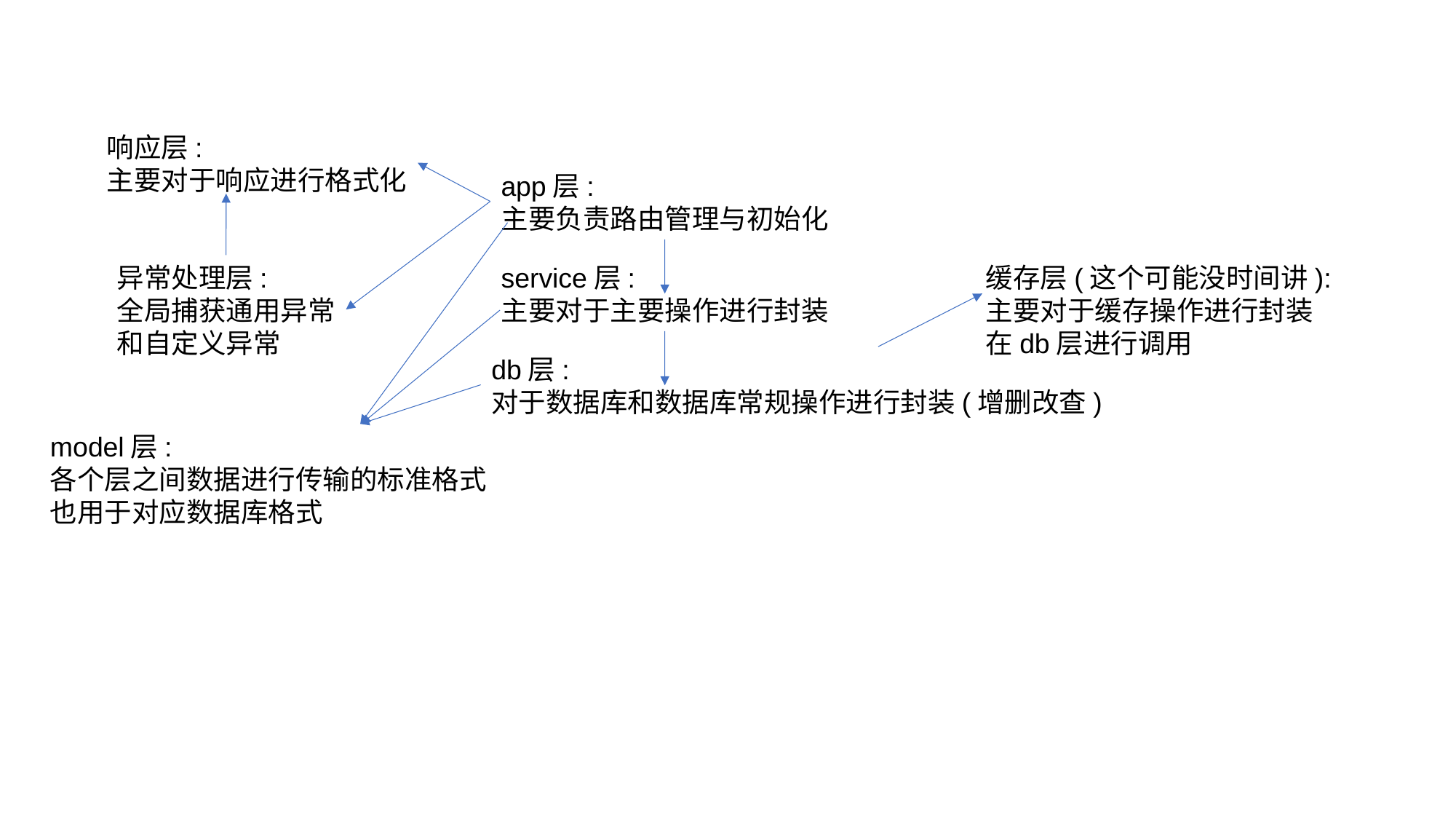

响应层:
主要对于响应进行格式化
app层:
主要负责路由管理与初始化
缓存层(这个可能没时间讲):
主要对于缓存操作进行封装
在db层进行调用
异常处理层:
全局捕获通用异常
和自定义异常
service层:
主要对于主要操作进行封装
db层:
对于数据库和数据库常规操作进行封装(增删改查)
model层:
各个层之间数据进行传输的标准格式
也用于对应数据库格式